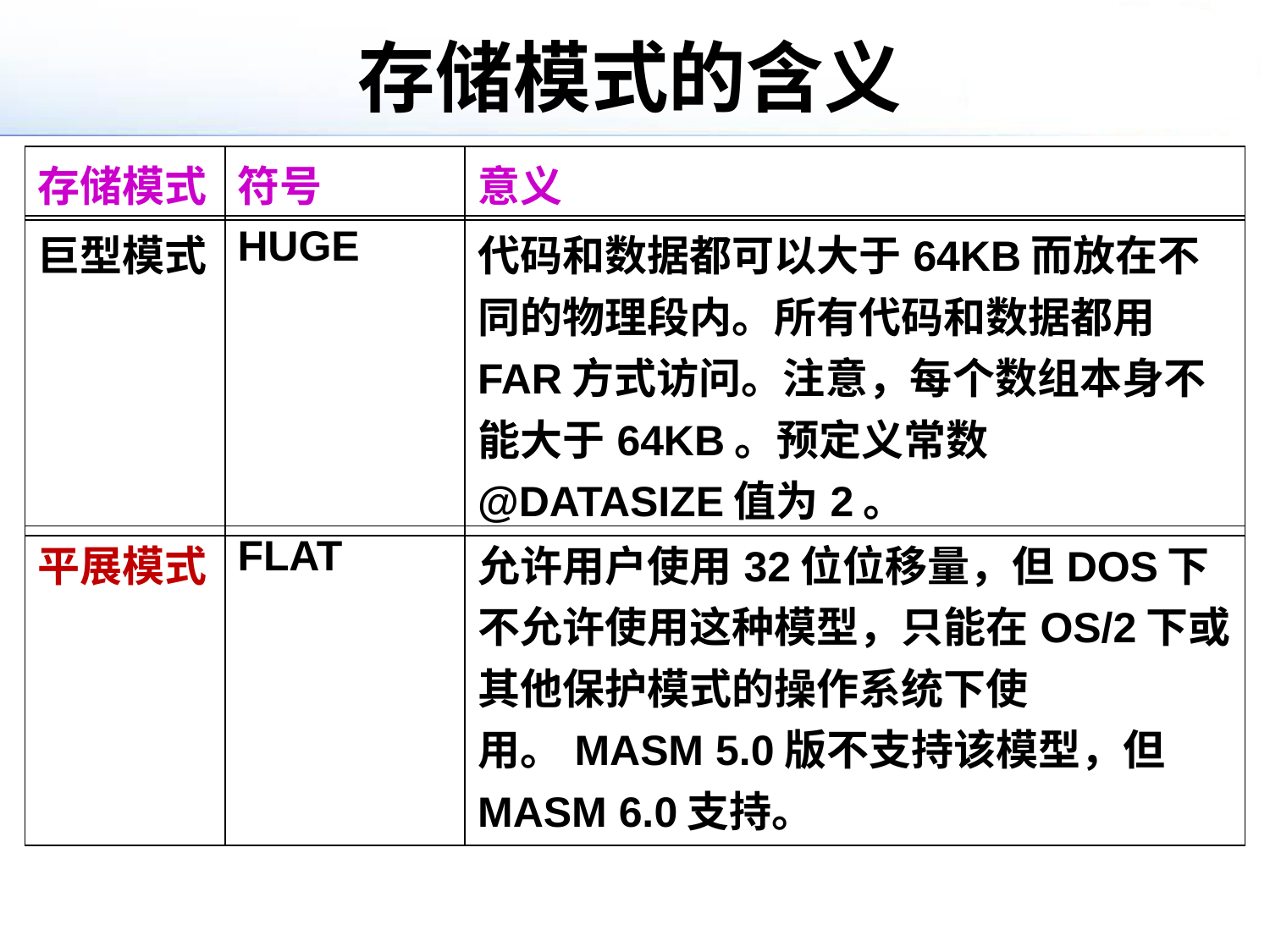

# 存储模式的含义
| 存储模式 | 符号 | 意义 |
| --- | --- | --- |
| 巨型模式 | HUGE | 代码和数据都可以大于64KB而放在不同的物理段内。所有代码和数据都用FAR方式访问。注意，每个数组本身不能大于64KB。预定义常数@DATASIZE值为2。 |
| --- | --- | --- |
| 平展模式 | FLAT | 允许用户使用32位位移量，但DOS下不允许使用这种模型，只能在OS/2下或其他保护模式的操作系统下使用。MASM 5.0版不支持该模型，但MASM 6.0支持。 |
| --- | --- | --- |